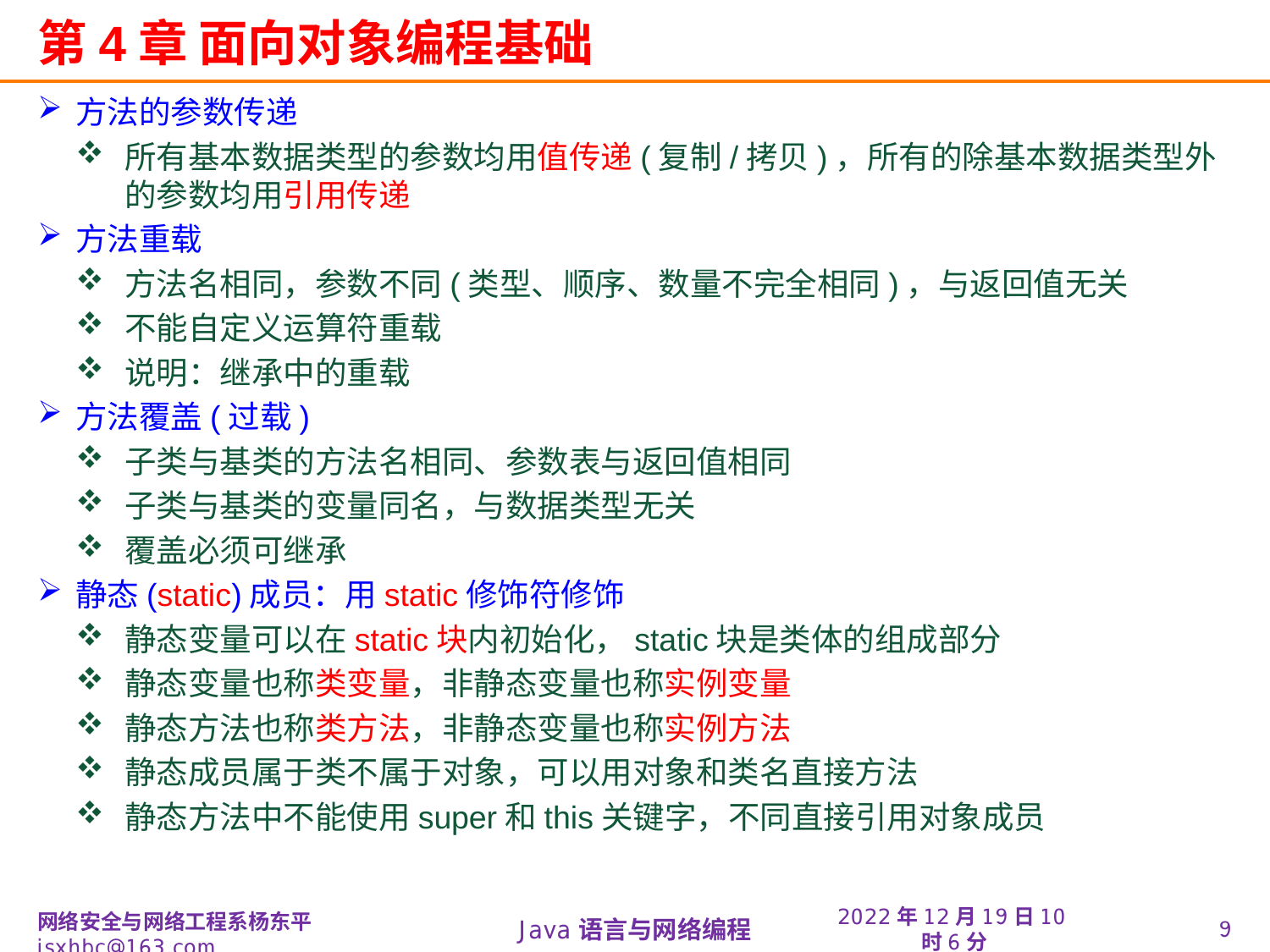

# 第4章 面向对象编程基础
方法的参数传递
所有基本数据类型的参数均用值传递(复制/拷贝)，所有的除基本数据类型外的参数均用引用传递
方法重载
方法名相同，参数不同(类型、顺序、数量不完全相同)，与返回值无关
不能自定义运算符重载
说明：继承中的重载
方法覆盖(过载)
子类与基类的方法名相同、参数表与返回值相同
子类与基类的变量同名，与数据类型无关
覆盖必须可继承
静态(static)成员：用static修饰符修饰
静态变量可以在static块内初始化，static块是类体的组成部分
静态变量也称类变量，非静态变量也称实例变量
静态方法也称类方法，非静态变量也称实例方法
静态成员属于类不属于对象，可以用对象和类名直接方法
静态方法中不能使用super和this关键字，不同直接引用对象成员